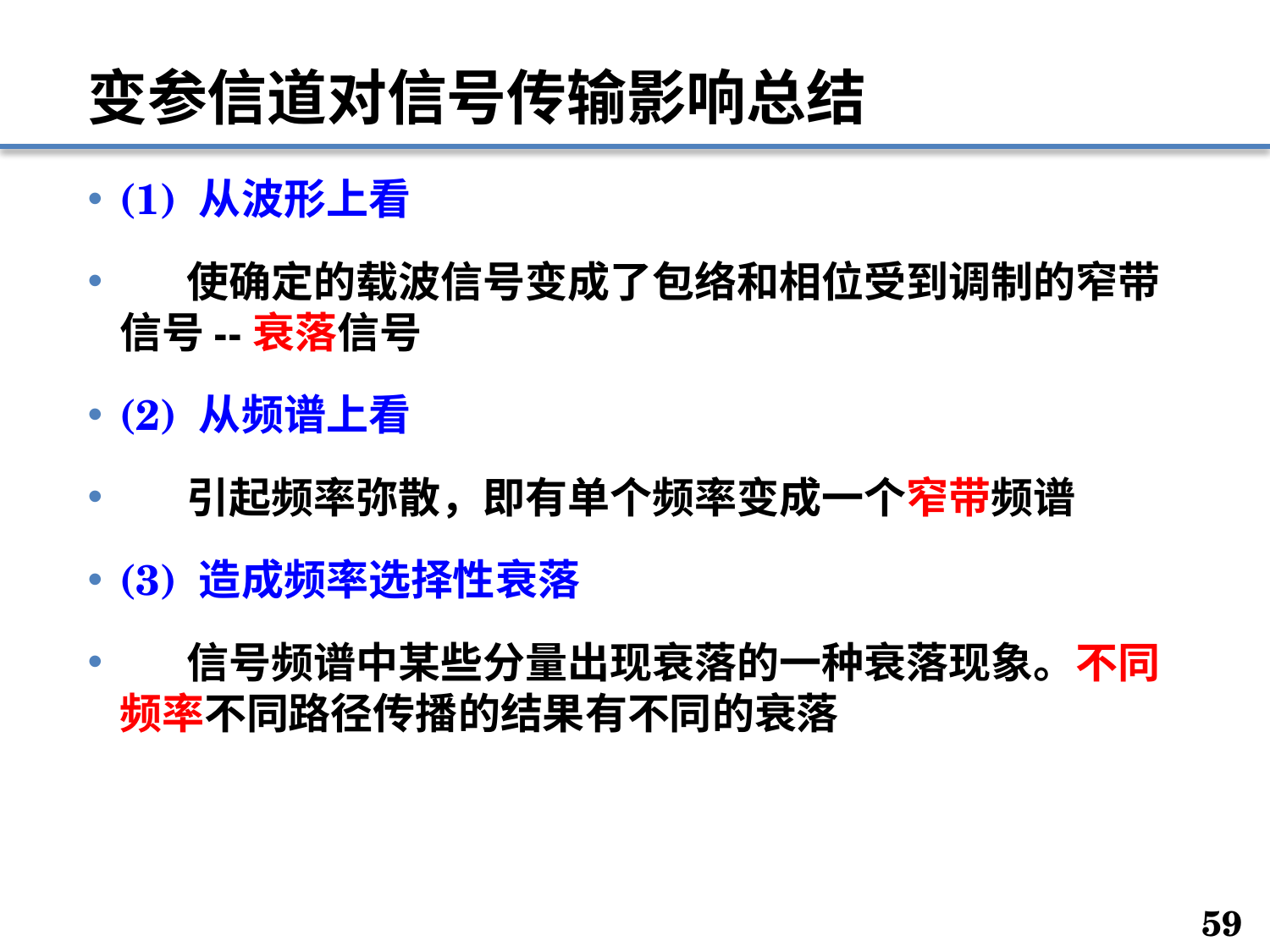

# 变参信道对信号传输影响总结
(1) 从波形上看
      使确定的载波信号变成了包络和相位受到调制的窄带信号--衰落信号
(2) 从频谱上看
      引起频率弥散，即有单个频率变成一个窄带频谱
(3) 造成频率选择性衰落
      信号频谱中某些分量出现衰落的一种衰落现象。不同频率不同路径传播的结果有不同的衰落
59